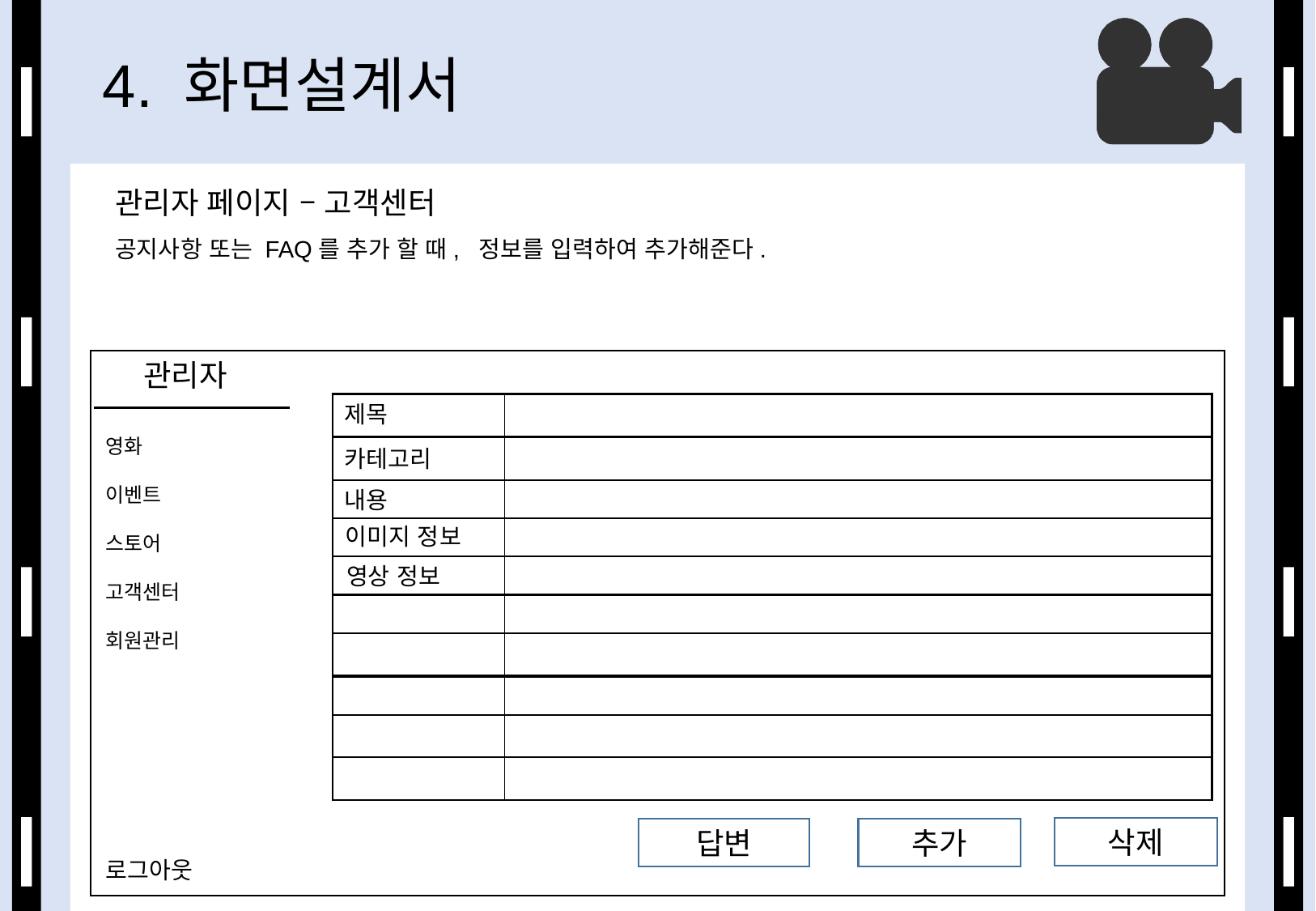

# 4. 화면설계서

관리자 페이지 – 고객센터
공지사항 또는 FAQ를 추가 할 때,  정보를 입력하여 추가해준다.

    관리자
제목

영화

이벤트

스토어

고객센터

회원관리

카테고리
내용

이미지 정보

영상 정보

영

삭제
답변
추가
로그아웃